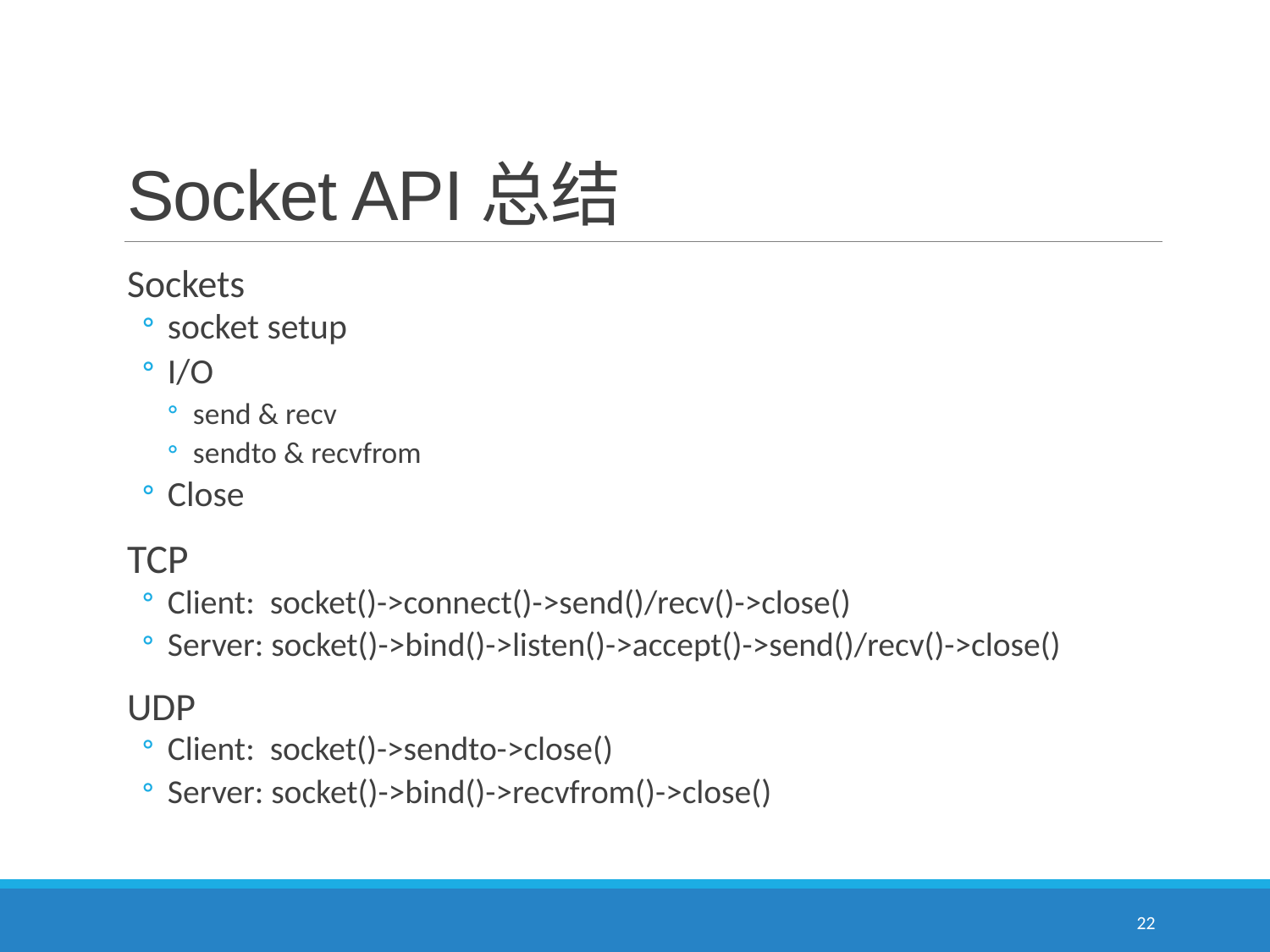

# Socket API总结
Sockets
socket setup
I/O
send & recv
sendto & recvfrom
Close
TCP
Client:  socket()->connect()->send()/recv()->close()
Server: socket()->bind()->listen()->accept()->send()/recv()->close()
UDP
Client:  socket()->sendto->close()
Server: socket()->bind()->recvfrom()->close()

22